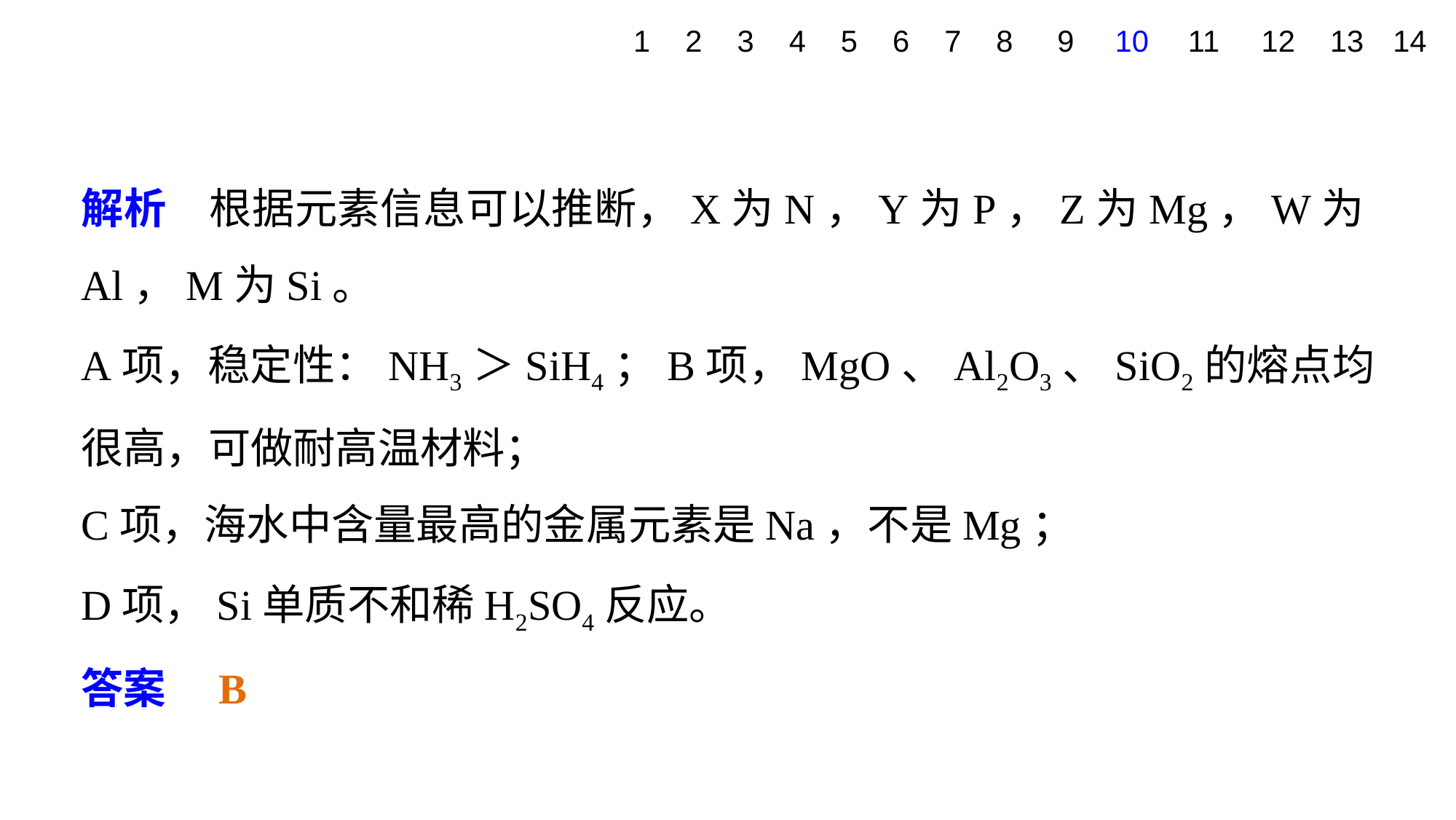

1
2
3
4
5
6
7
8
9
10
11
12
13
14
解析　根据元素信息可以推断，X为N，Y为P，Z为Mg，W为Al，M为Si。
A项，稳定性：NH3＞SiH4；B项，MgO、Al2O3、SiO2的熔点均很高，可做耐高温材料；
C项，海水中含量最高的金属元素是Na，不是Mg；
D项，Si单质不和稀H2SO4反应。
答案　B